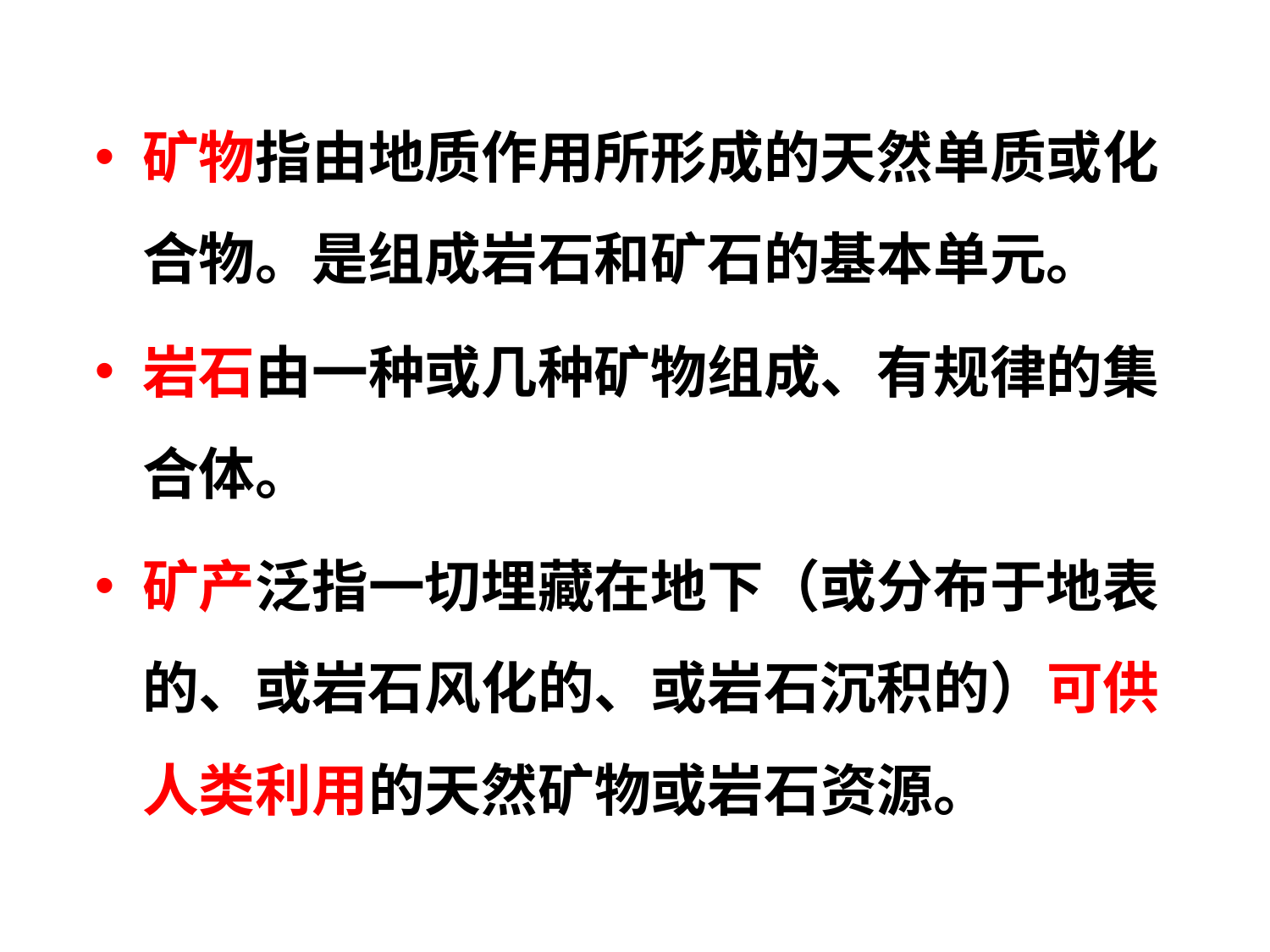

矿物指由地质作用所形成的天然单质或化合物。是组成岩石和矿石的基本单元。
岩石由一种或几种矿物组成、有规律的集合体。
矿产泛指一切埋藏在地下（或分布于地表的、或岩石风化的、或岩石沉积的）可供人类利用的天然矿物或岩石资源。